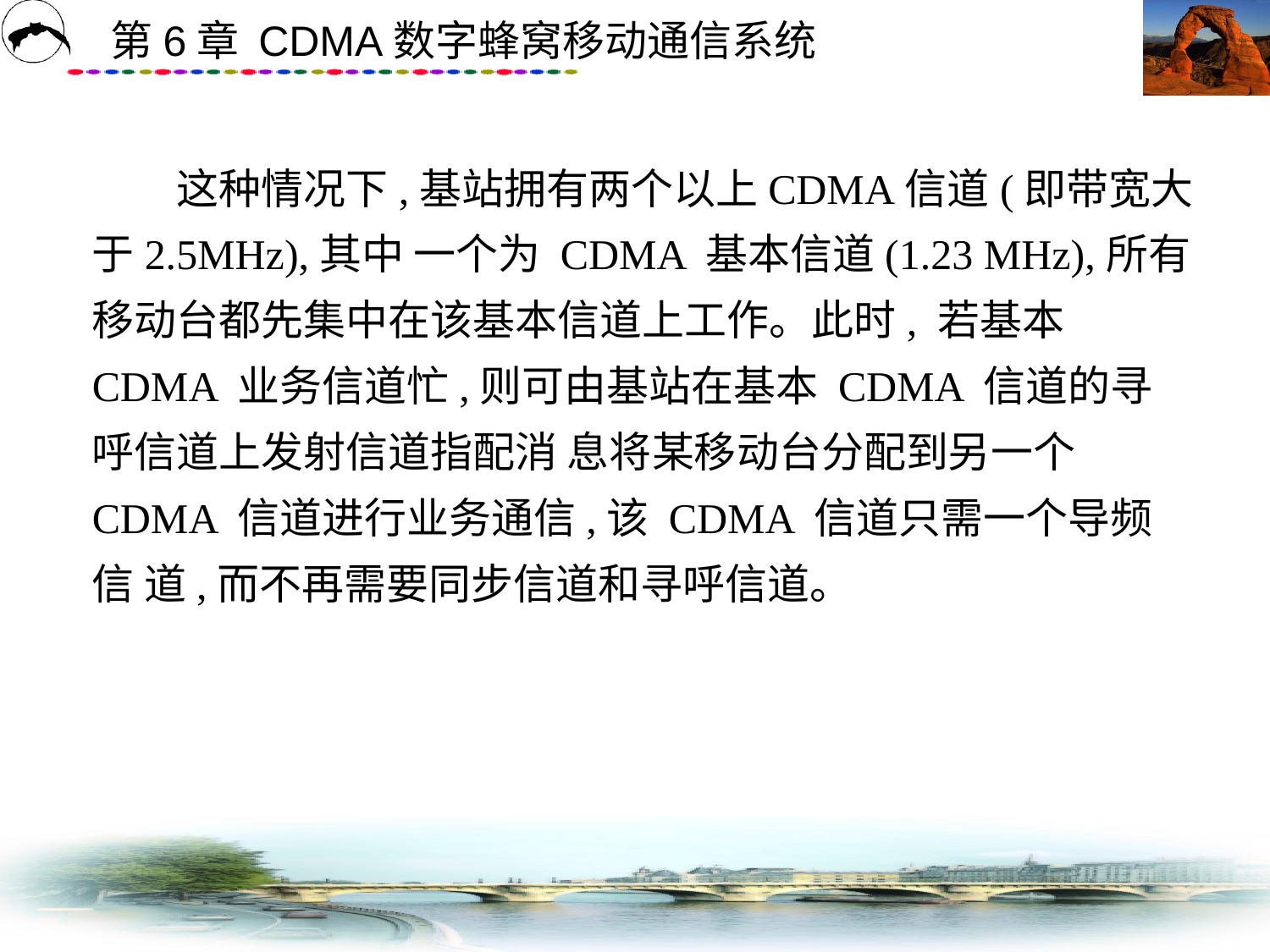

# 这种情况下,基站拥有两个以上CDMA信道(即带宽大于2.5MHz),其中 一个为 CDMA 基本信道(1.23 MHz),所有移动台都先集中在该基本信道上工作。此时, 若基本 CDMA 业务信道忙,则可由基站在基本 CDMA 信道的寻呼信道上发射信道指配消 息将某移动台分配到另一个 CDMA 信道进行业务通信,该 CDMA 信道只需一个导频信 道,而不再需要同步信道和寻呼信道。